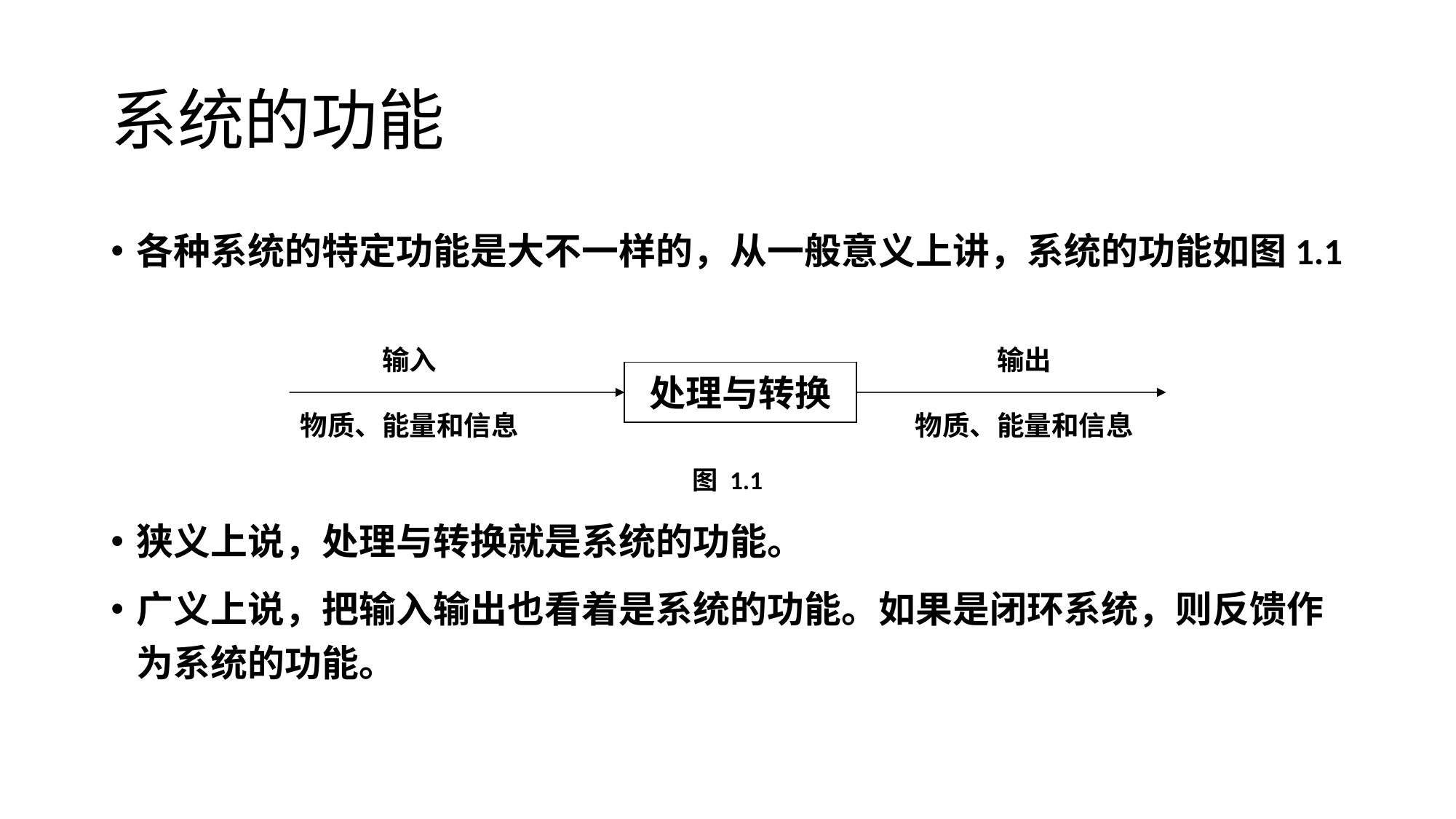

# 系统的功能
各种系统的特定功能是大不一样的，从一般意义上讲，系统的功能如图1.1

图 1.1
狭义上说，处理与转换就是系统的功能。
广义上说，把输入输出也看着是系统的功能。如果是闭环系统，则反馈作为系统的功能。
输入

物质、能量和信息
输出

物质、能量和信息
处理与转换